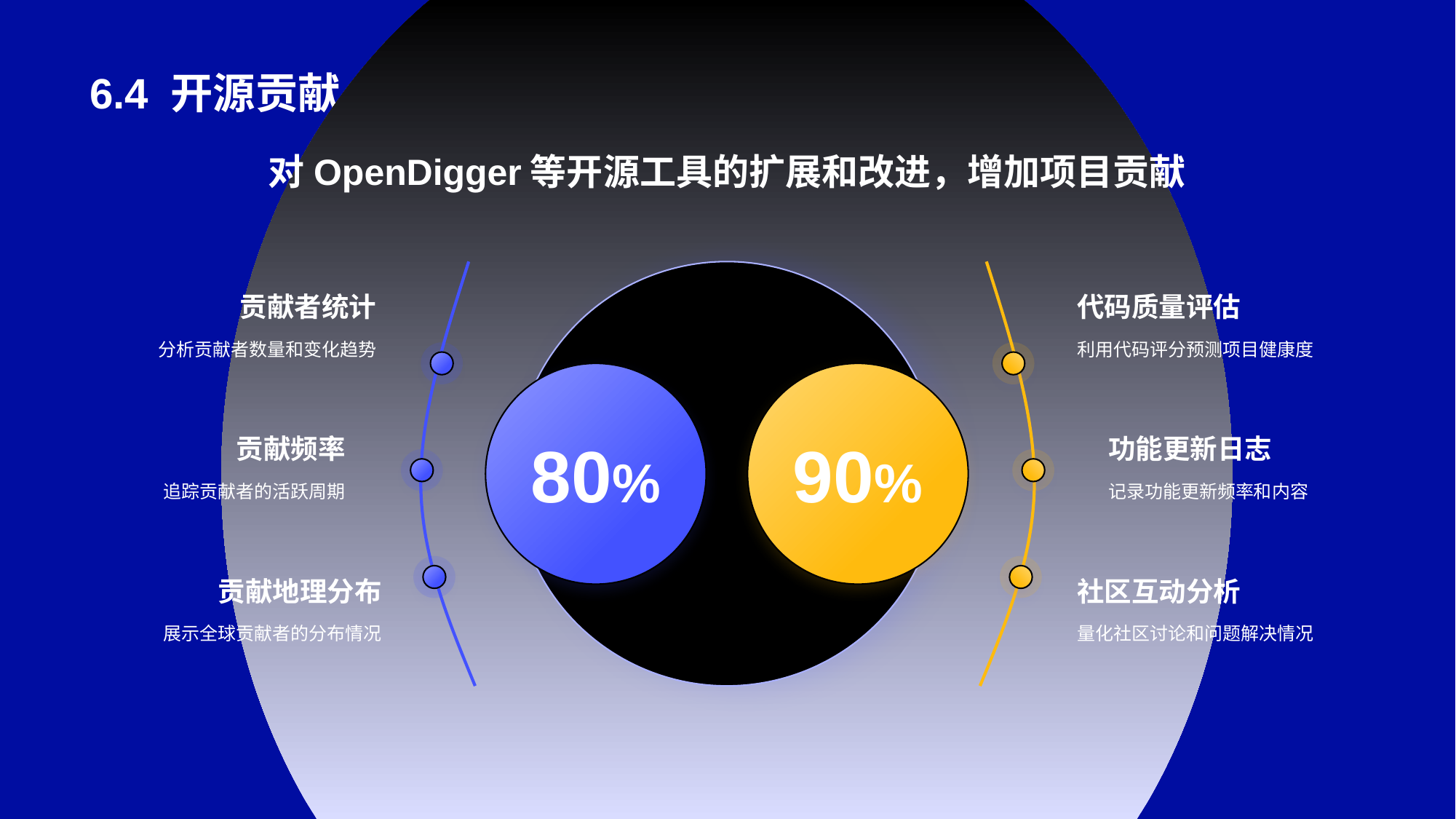

对OpenDigger等开源工具的扩展和改进，增加项目贡献

80%
贡献者统计
分析贡献者数量和变化趋势
贡献频率
追踪贡献者的活跃周期
贡献地理分布
展示全球贡献者的分布情况

90%
代码质量评估
利用代码评分预测项目健康度
功能更新日志
记录功能更新频率和内容
社区互动分析
量化社区讨论和问题解决情况
# 6.4 开源贡献